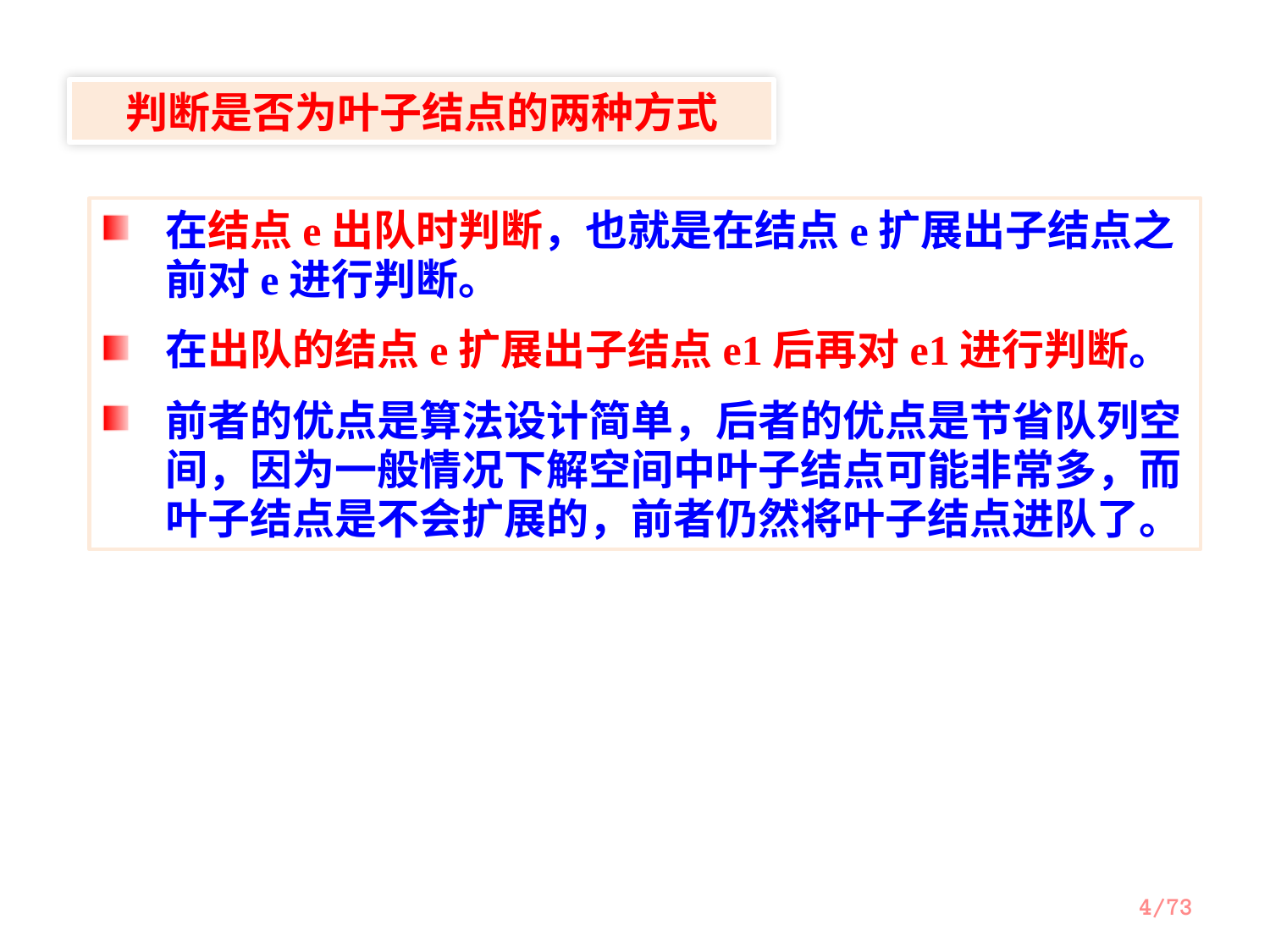

判断是否为叶子结点的两种方式
在结点e出队时判断，也就是在结点e扩展出子结点之前对e进行判断。
在出队的结点e扩展出子结点e1后再对e1进行判断。
前者的优点是算法设计简单，后者的优点是节省队列空间，因为一般情况下解空间中叶子结点可能非常多，而叶子结点是不会扩展的，前者仍然将叶子结点进队了。
4/73